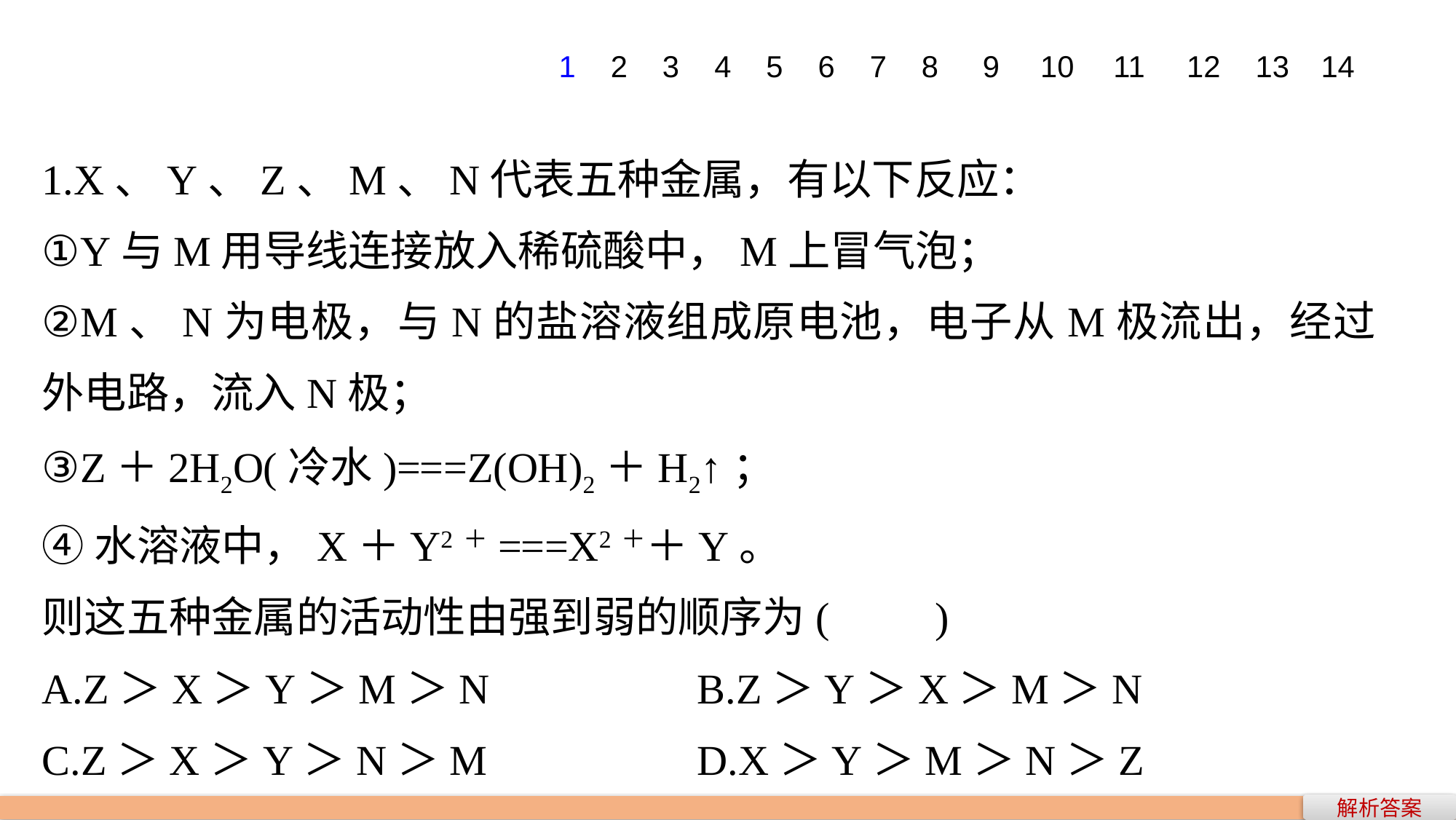

1
2
3
4
5
6
7
8
9
10
11
12
13
14
1.X、Y、Z、M、N代表五种金属，有以下反应：
①Y与M用导线连接放入稀硫酸中，M上冒气泡；
②M、N为电极，与N的盐溶液组成原电池，电子从M极流出，经过外电路，流入N极；
③Z＋2H2O(冷水)===Z(OH)2＋H2↑；
④水溶液中，X＋Y2＋===X2＋＋Y。
则这五种金属的活动性由强到弱的顺序为(　　)
A.Z＞X＞Y＞M＞N  		B.Z＞Y＞X＞M＞N
C.Z＞X＞Y＞N＞M  		D.X＞Y＞M＞N＞Z
解析答案